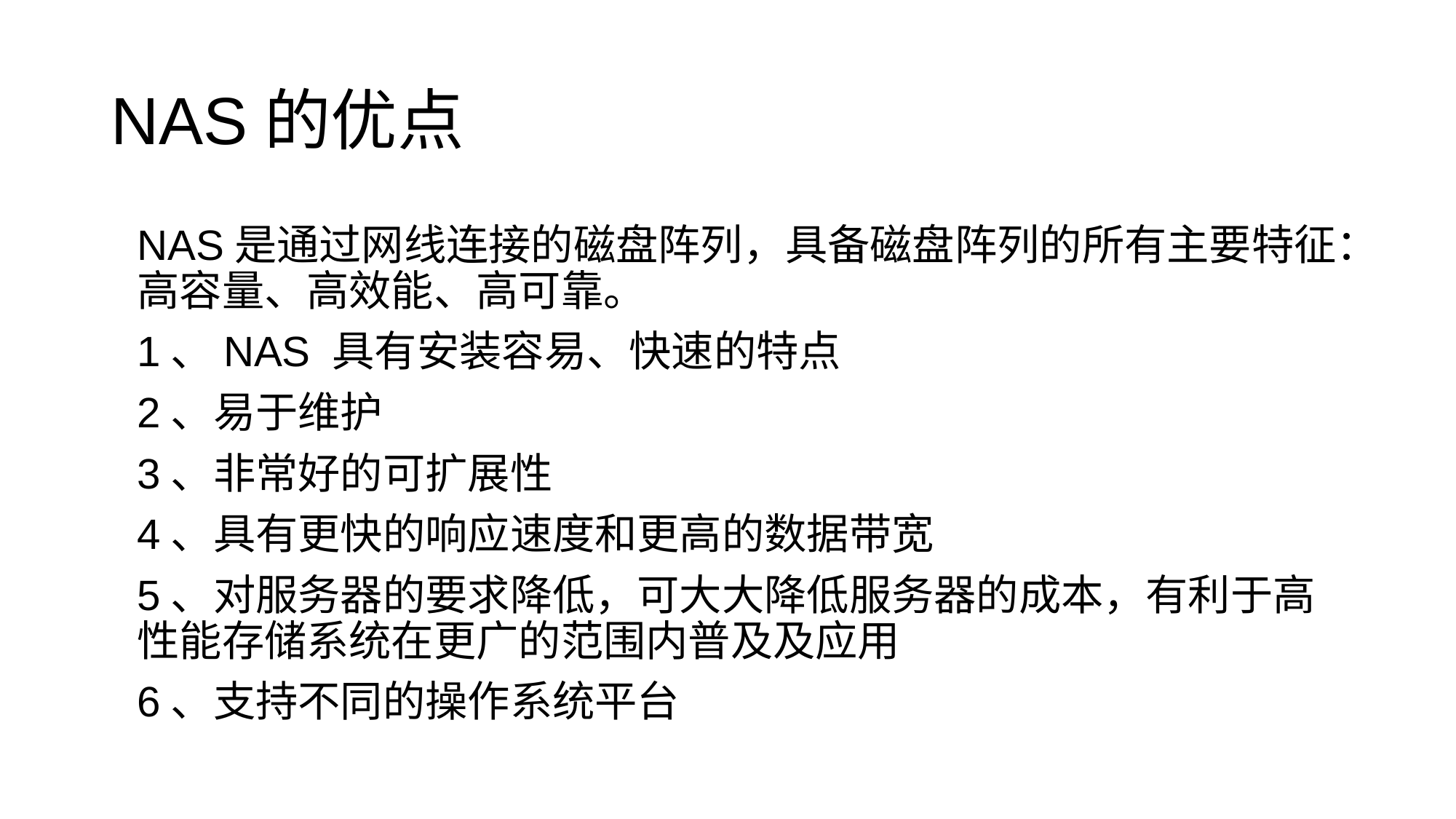

# NAS的优点
NAS是通过网线连接的磁盘阵列，具备磁盘阵列的所有主要特征：高容量、高效能、高可靠。
1、NAS 具有安装容易、快速的特点
2、易于维护
3、非常好的可扩展性
4、具有更快的响应速度和更高的数据带宽
5、对服务器的要求降低，可大大降低服务器的成本，有利于高性能存储系统在更广的范围内普及及应用
6、支持不同的操作系统平台